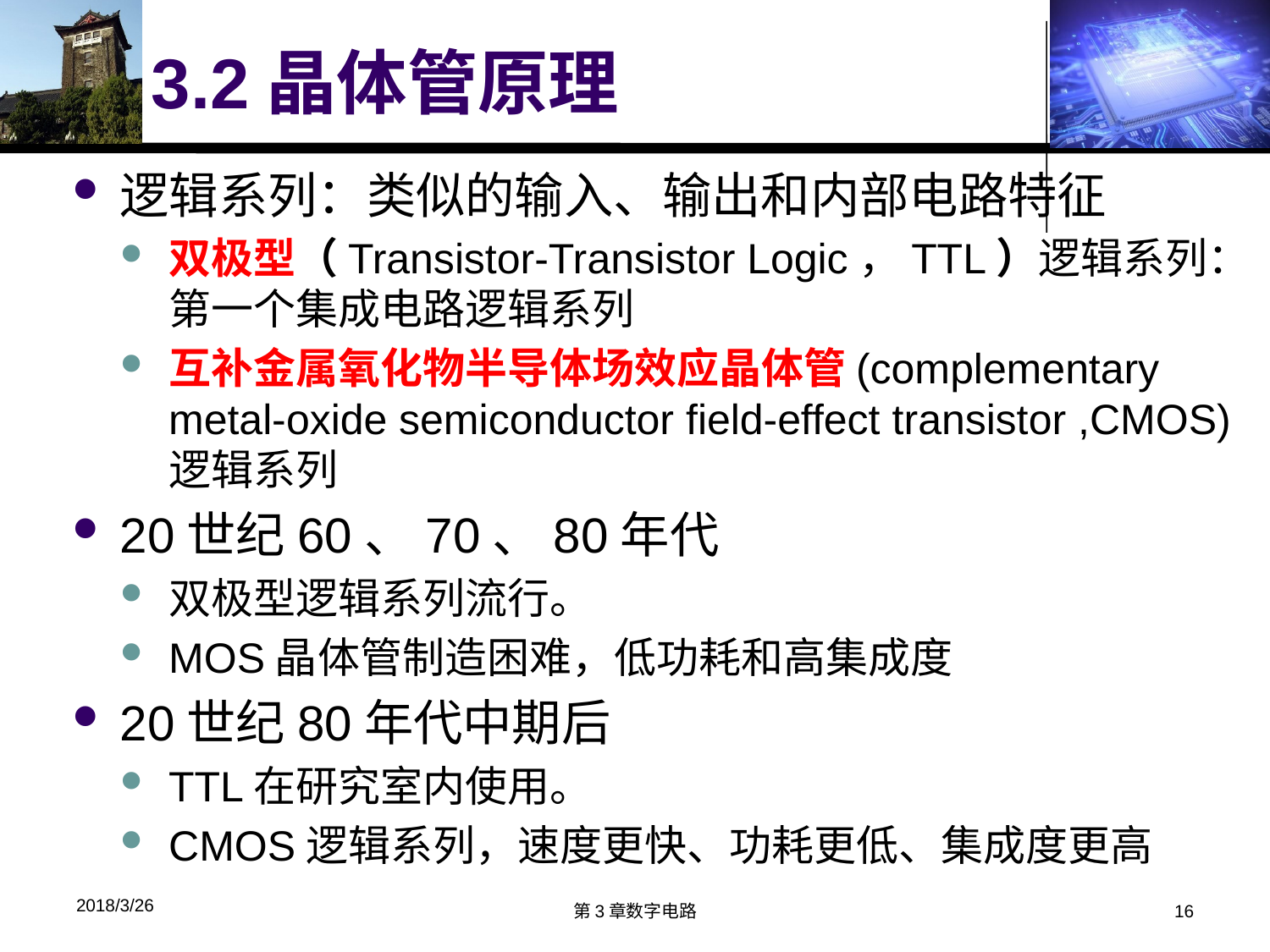

# 3.2晶体管原理
逻辑系列：类似的输入、输出和内部电路特征
双极型（Transistor-Transistor Logic，TTL）逻辑系列：第一个集成电路逻辑系列
互补金属氧化物半导体场效应晶体管(complementary metal-oxide semiconductor field-effect transistor ,CMOS)逻辑系列
20世纪60、70、80年代
双极型逻辑系列流行。
MOS晶体管制造困难，低功耗和高集成度
20世纪80年代中期后
TTL在研究室内使用。
CMOS逻辑系列，速度更快、功耗更低、集成度更高
2018/3/26
第3章数字电路
16